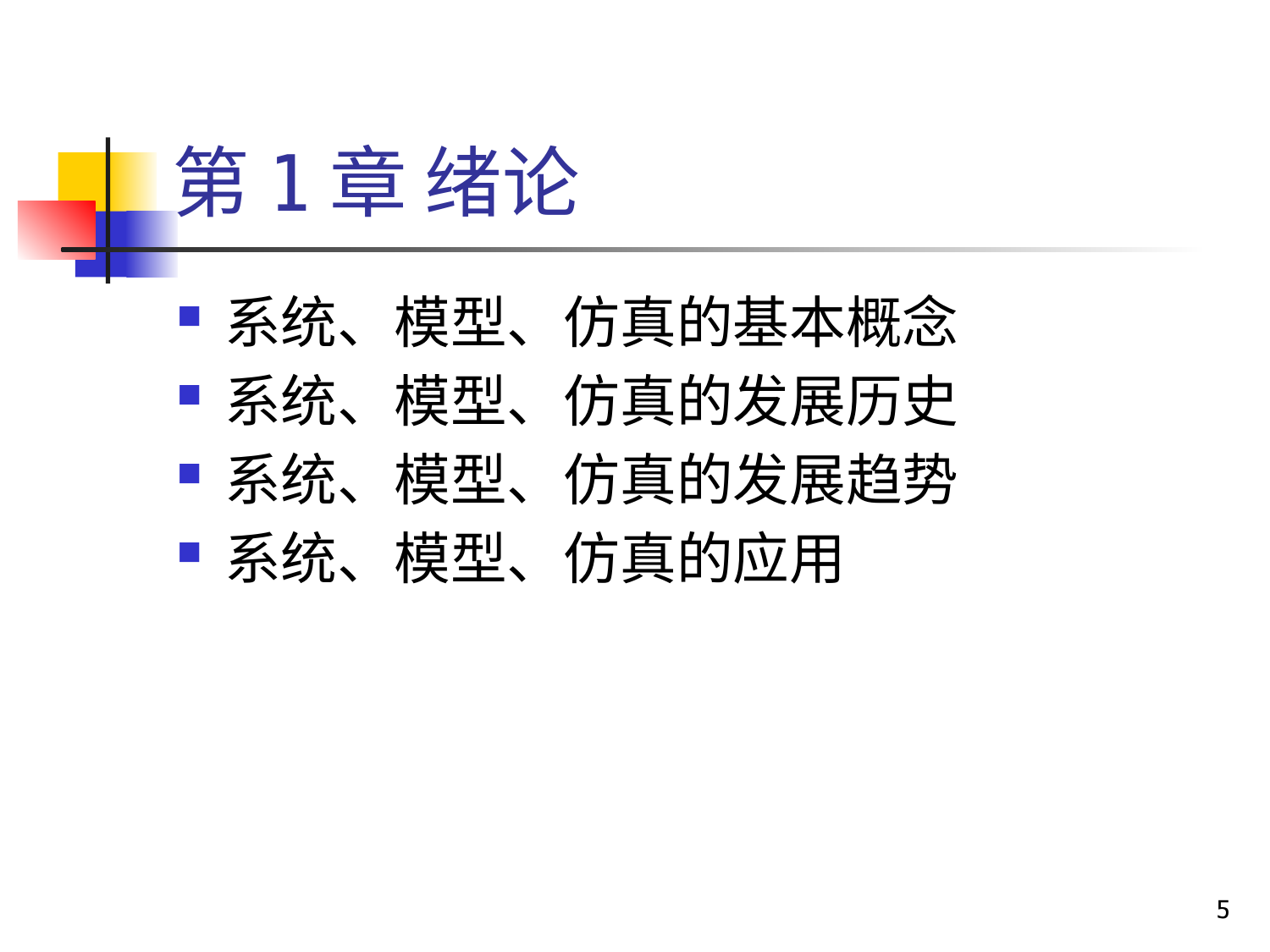

# 第1章 绪论
系统、模型、仿真的基本概念
系统、模型、仿真的发展历史
系统、模型、仿真的发展趋势
系统、模型、仿真的应用
5